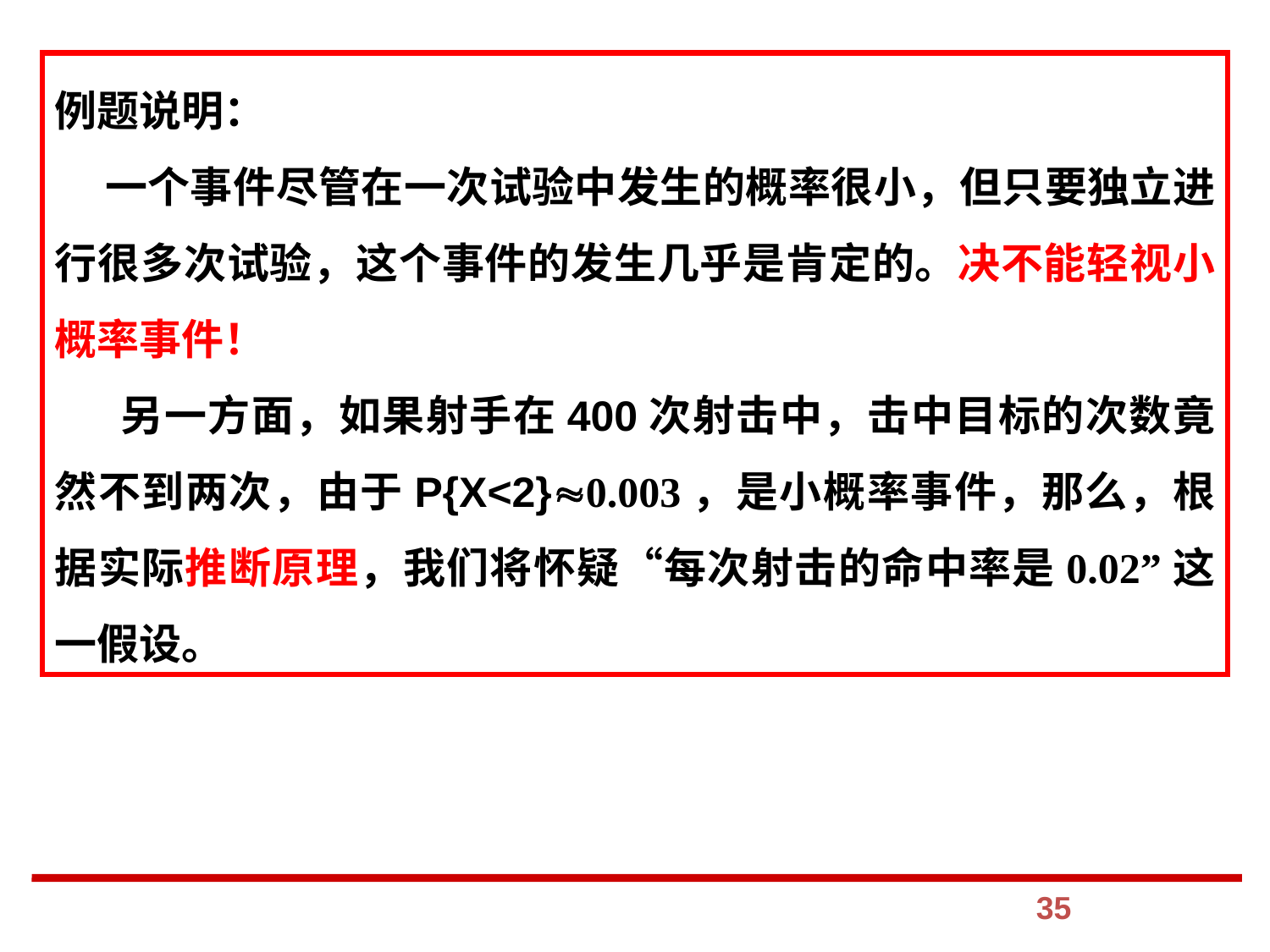

例题说明：
    一个事件尽管在一次试验中发生的概率很小，但只要独立进行很多次试验，这个事件的发生几乎是肯定的。决不能轻视小概率事件！
     另一方面，如果射手在400次射击中，击中目标的次数竟然不到两次，由于P{X<2}≈0.003，是小概率事件，那么，根据实际推断原理，我们将怀疑“每次射击的命中率是0.02”这一假设。

35